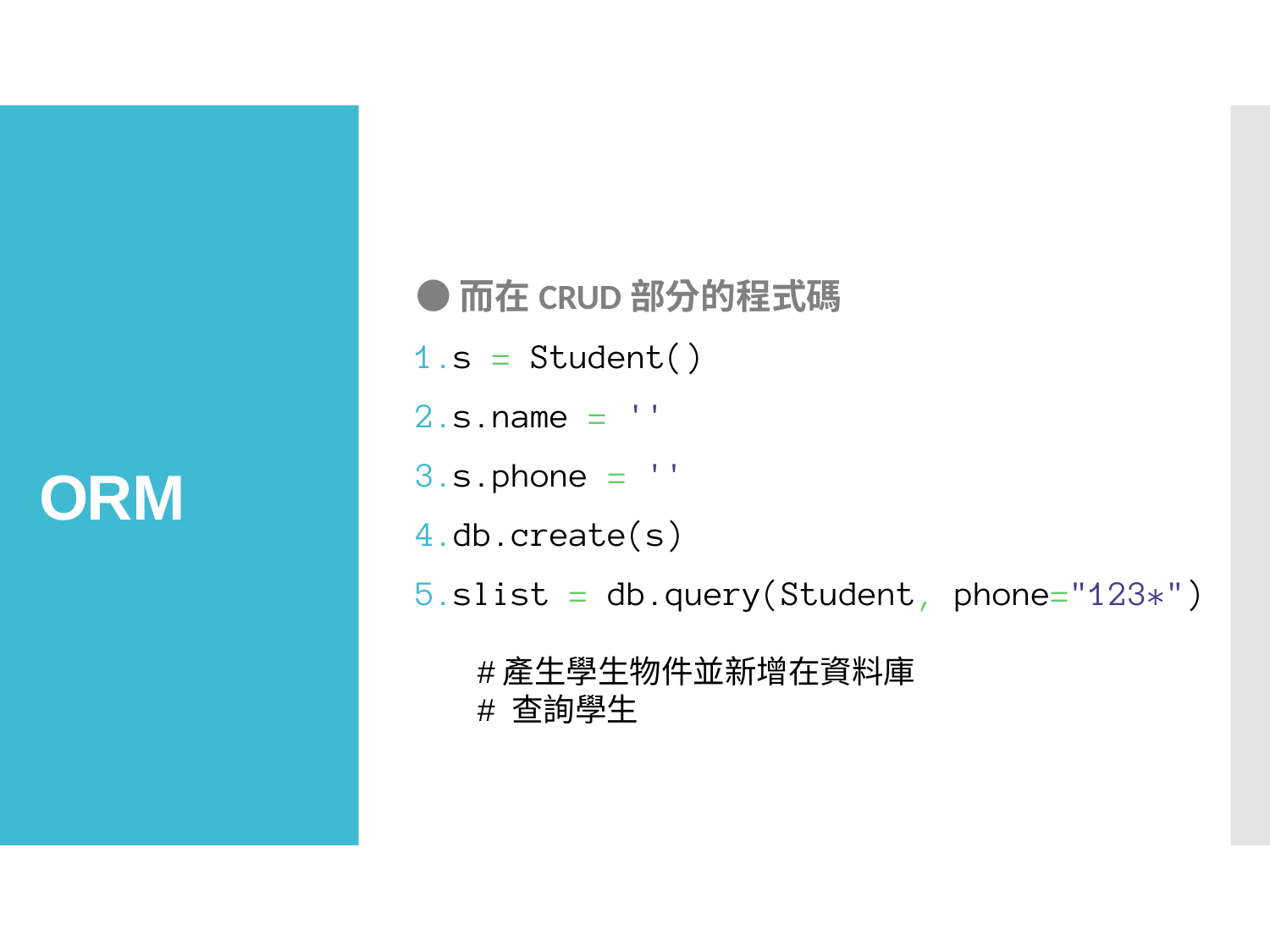

●而在CRUD部分的程式碼
s = Student()
s.name = ''
s.phone = ''
db.create(s)
slist = db.query(Student, phone="123*")

# ORM
#產生學生物件並新增在資料庫
# 查詢學生